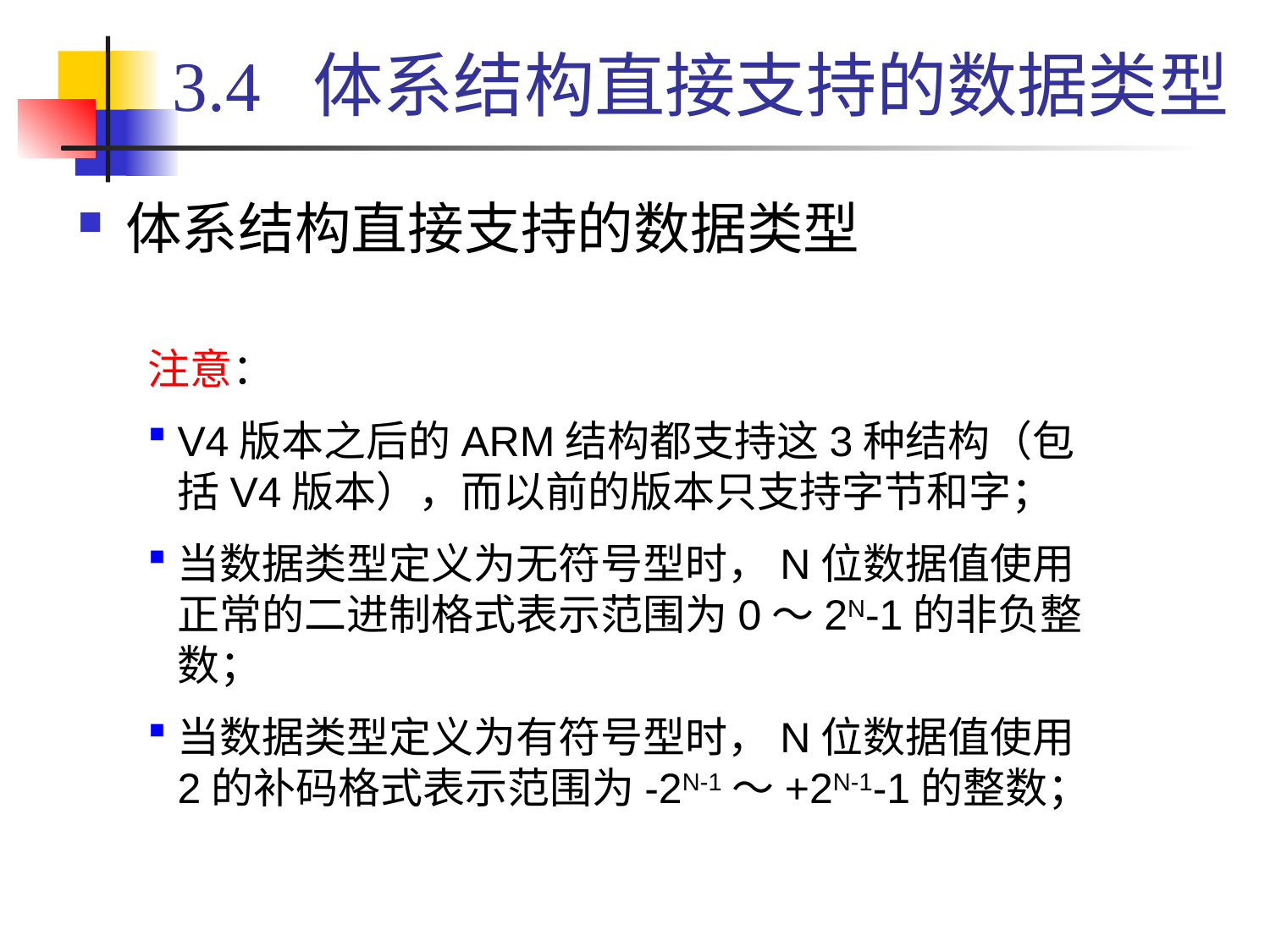

# 3.4  体系结构直接支持的数据类型
体系结构直接支持的数据类型
注意：
V4版本之后的ARM结构都支持这3种结构（包括V4版本），而以前的版本只支持字节和字；
当数据类型定义为无符号型时，N位数据值使用正常的二进制格式表示范围为0～2N-1的非负整数；
当数据类型定义为有符号型时，N位数据值使用2的补码格式表示范围为-2N-1～+2N-1-1的整数；